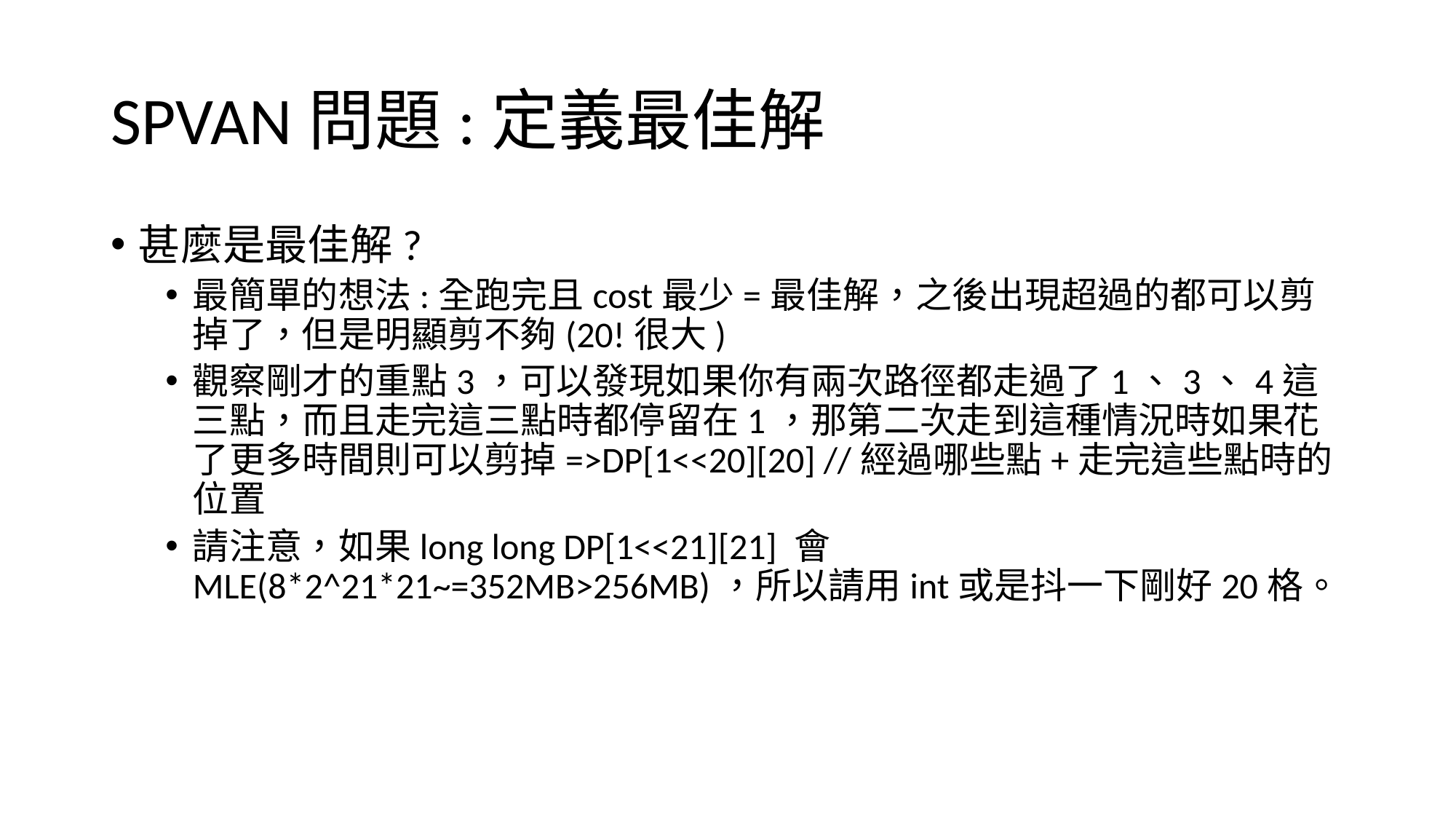

# SPVAN問題:定義最佳解
甚麼是最佳解?
最簡單的想法:全跑完且cost最少=最佳解，之後出現超過的都可以剪掉了，但是明顯剪不夠(20!很大)
觀察剛才的重點3，可以發現如果你有兩次路徑都走過了1、3、4這三點，而且走完這三點時都停留在1，那第二次走到這種情況時如果花了更多時間則可以剪掉=>DP[1<<20][20] //經過哪些點+走完這些點時的位置
請注意，如果long long DP[1<<21][21] 會MLE(8*2^21*21~=352MB>256MB)，所以請用int或是抖一下剛好20格。